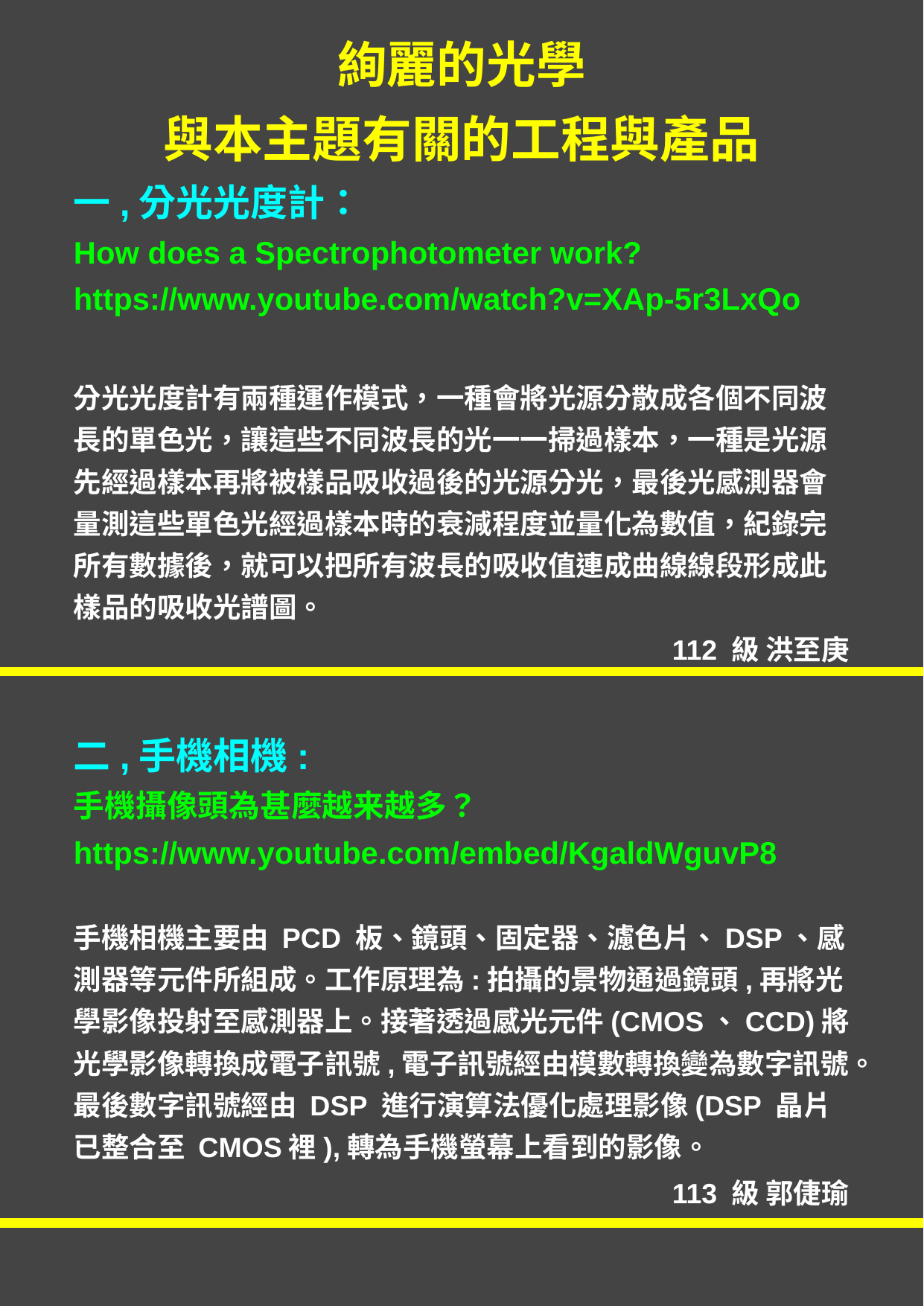

絢麗的光學
與本主題有關的工程與產品
一,分光光度計：
How does a Spectrophotometer work?
https://www.youtube.com/watch?v=XAp-5r3LxQo

分光光度計有兩種運作模式，一種會將光源分散成各個不同波長的單色光，讓這些不同波長的光一一掃過樣本，一種是光源先經過樣本再將被樣品吸收過後的光源分光，最後光感測器會量測這些單色光經過樣本時的衰減程度並量化為數值，紀錄完所有數據後，就可以把所有波長的吸收值連成曲線線段形成此樣品的吸收光譜圖。
112 級 洪至庚

二,手機相機:
手機攝像頭為甚麼越来越多？
https://www.youtube.com/embed/KgaldWguvP8

手機相機主要由 PCD 板、鏡頭、固定器、濾色片、DSP、感測器等元件所組成。工作原理為:拍攝的景物通過鏡頭,再將光學影像投射至感測器上。接著透過感光元件(CMOS、CCD)將光學影像轉換成電子訊號,電子訊號經由模數轉換變為數字訊號。最後數字訊號經由 DSP 進行演算法優化處理影像(DSP 晶片已整合至 CMOS裡),轉為手機螢幕上看到的影像。
 113 級 郭倢瑜